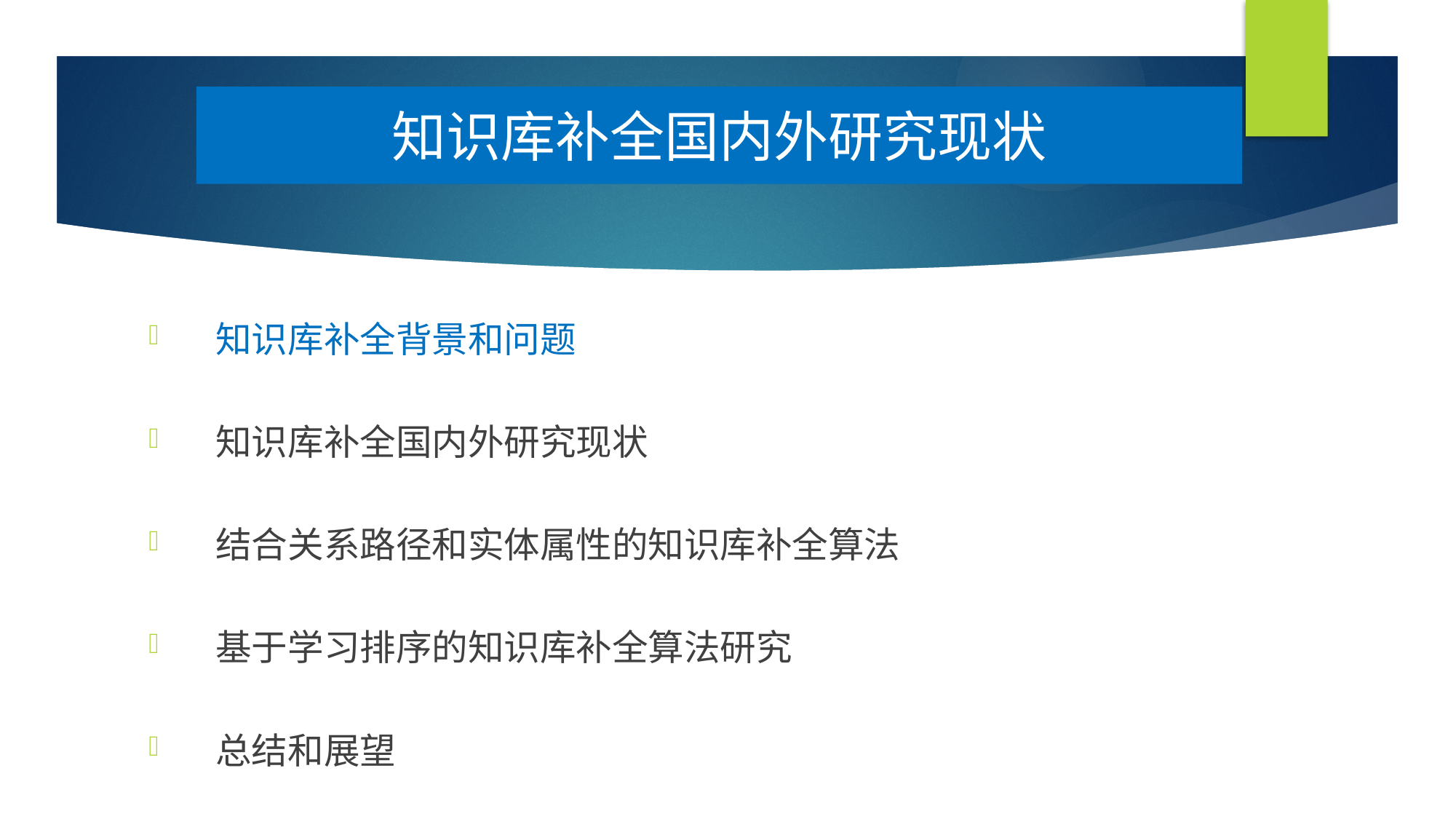

知识库补全国内外研究现状
知识库补全背景和问题

知识库补全国内外研究现状

结合关系路径和实体属性的知识库补全算法

基于学习排序的知识库补全算法研究

总结和展望